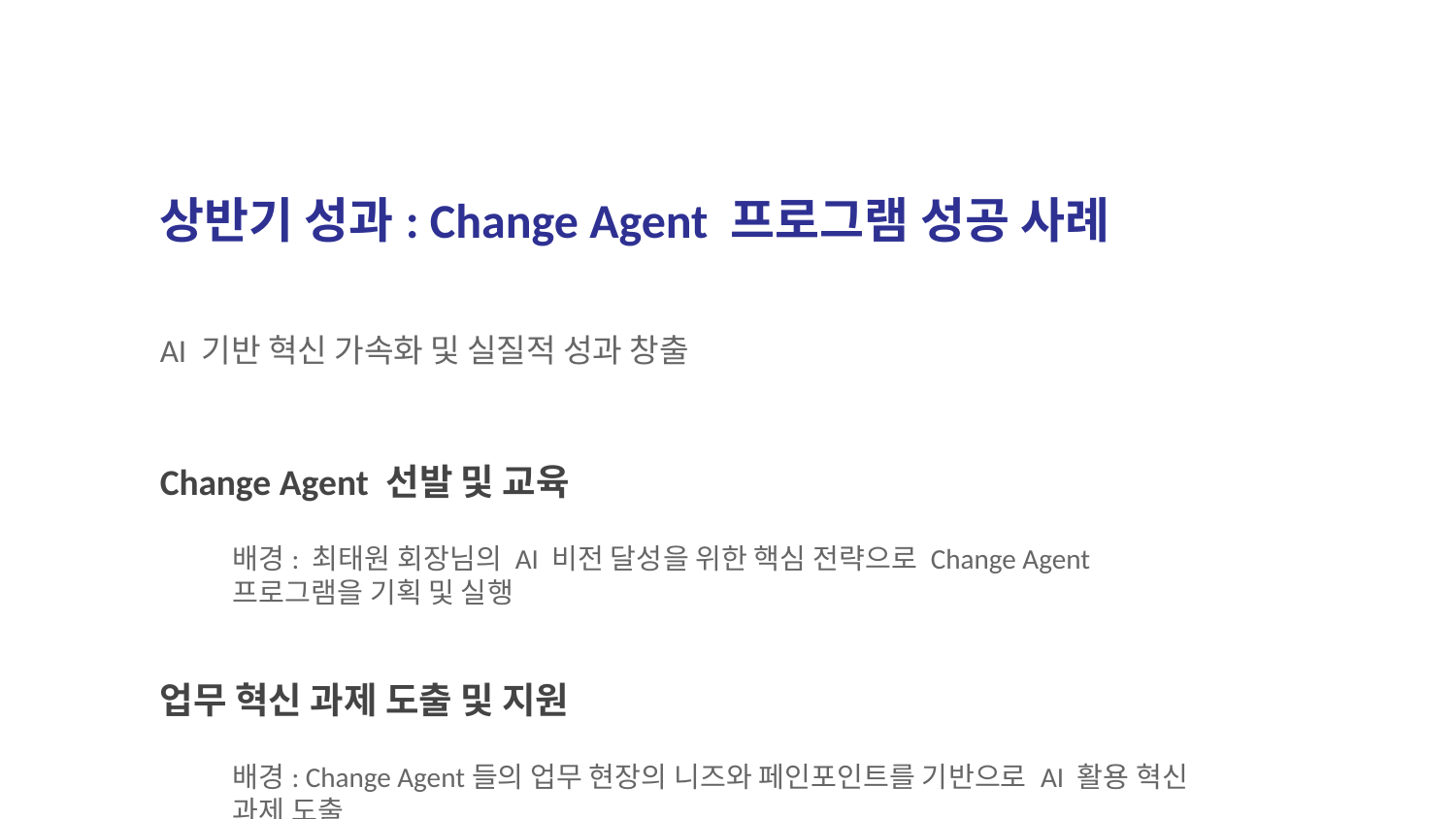

상반기 성과: Change Agent 프로그램 성공 사례
AI 기반 혁신 가속화 및 실질적 성과 창출
Change Agent 선발 및 교육
배경: 최태원 회장님의 AI 비전 달성을 위한 핵심 전략으로 Change Agent 프로그램을 기획 및 실행
업무 혁신 과제 도출 및 지원
배경: Change Agent들의 업무 현장의 니즈와 페인포인트를 기반으로 AI 활용 혁신 과제 도출